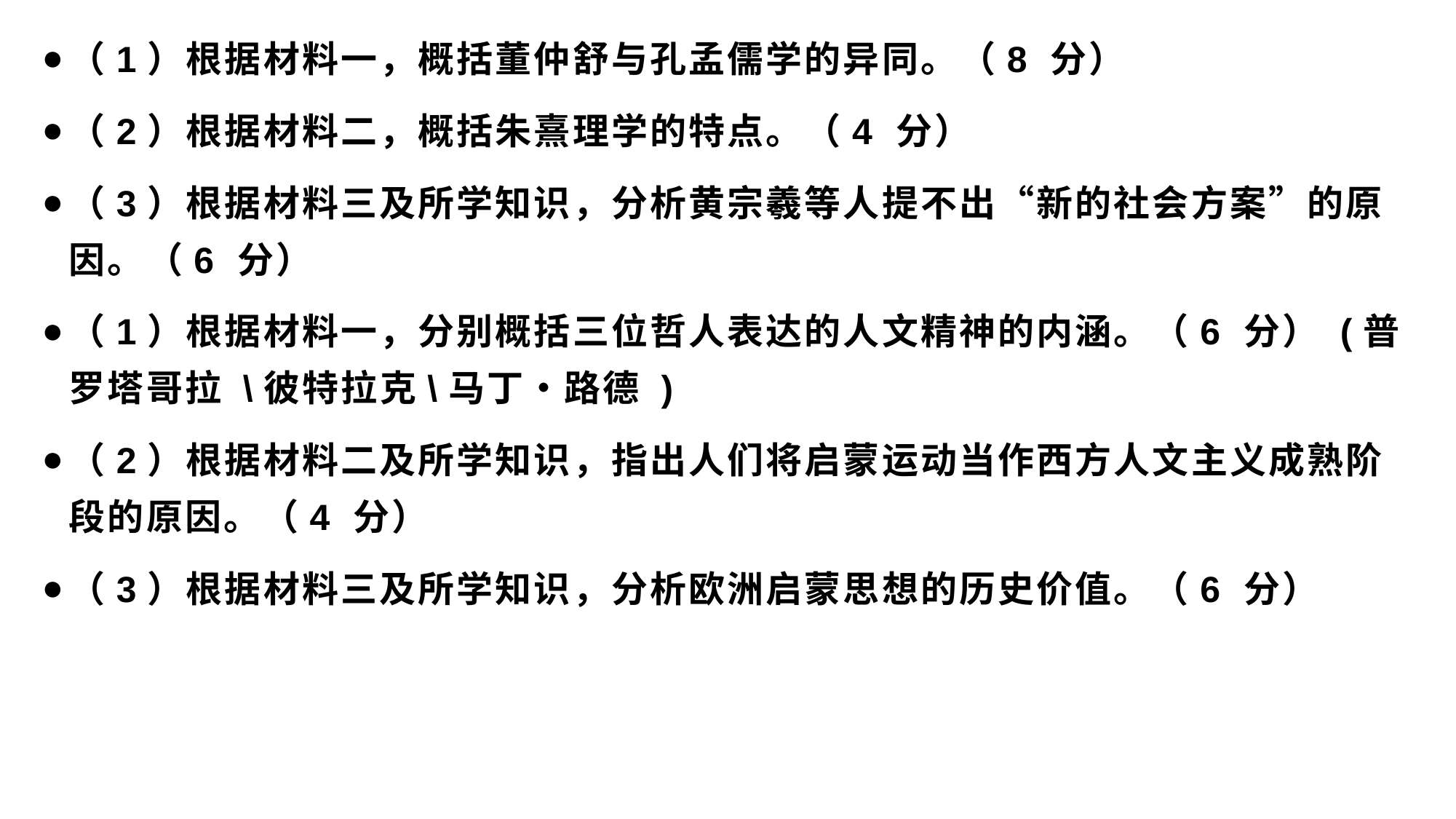

（1）根据材料一，概括董仲舒与孔孟儒学的异同。（8 分）
（2）根据材料二，概括朱熹理学的特点。（4 分）
（3）根据材料三及所学知识，分析黄宗羲等人提不出“新的社会方案”的原因。（6 分）
（1）根据材料一，分别概括三位哲人表达的人文精神的内涵。（6 分） (普罗塔哥拉 \彼特拉克\马丁•路德 )
（2）根据材料二及所学知识，指出人们将启蒙运动当作西方人文主义成熟阶段的原因。（4 分）
（3）根据材料三及所学知识，分析欧洲启蒙思想的历史价值。（6 分）